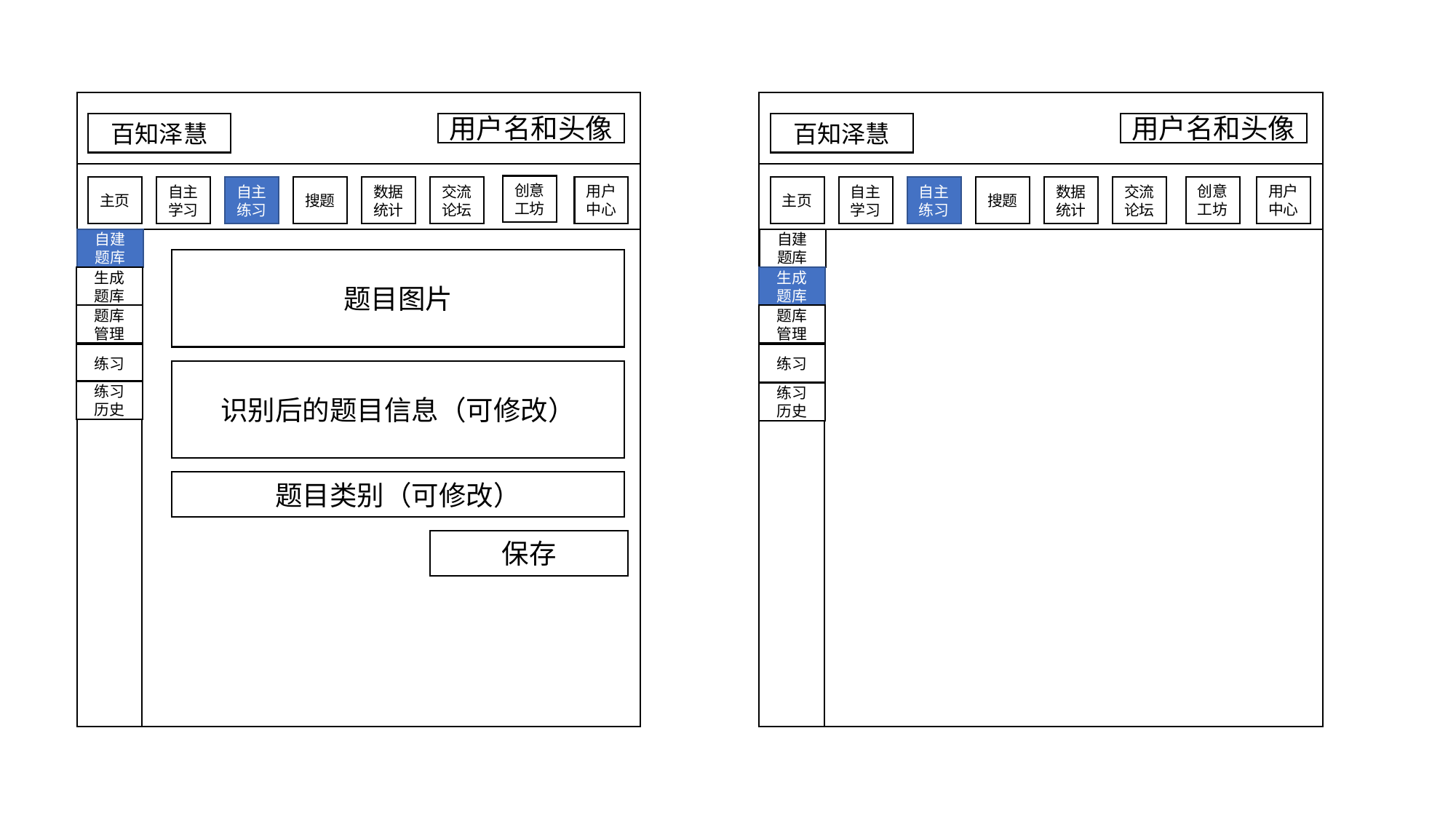

百知泽慧
用户名和头像
用户中心
主页
自主学习
自主练习
搜题
数据统计
交流论坛
自建题库
生成题库
题库管理
练习
创意工坊
题目图片
识别后的题目信息（可修改）
练习历史
题目类别（可修改）
保存

百知泽慧
用户名和头像
用户中心
主页
自主学习
自主练习
搜题
数据统计
交流论坛
自建题库
生成题库
题库管理
练习
创意工坊
练习历史